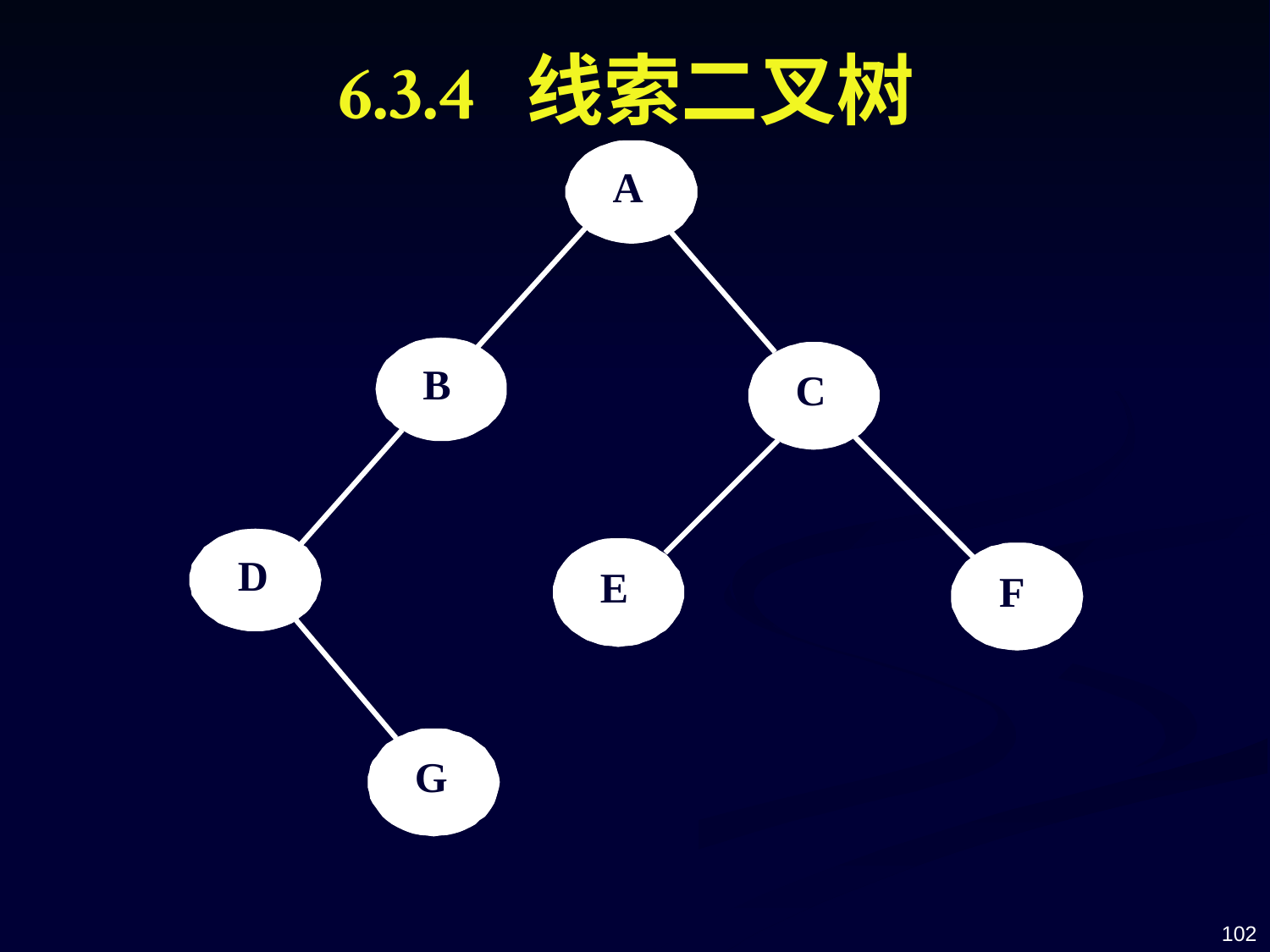

# 6.3.4  线索二叉树

A

B
C

D
E
F

G
102